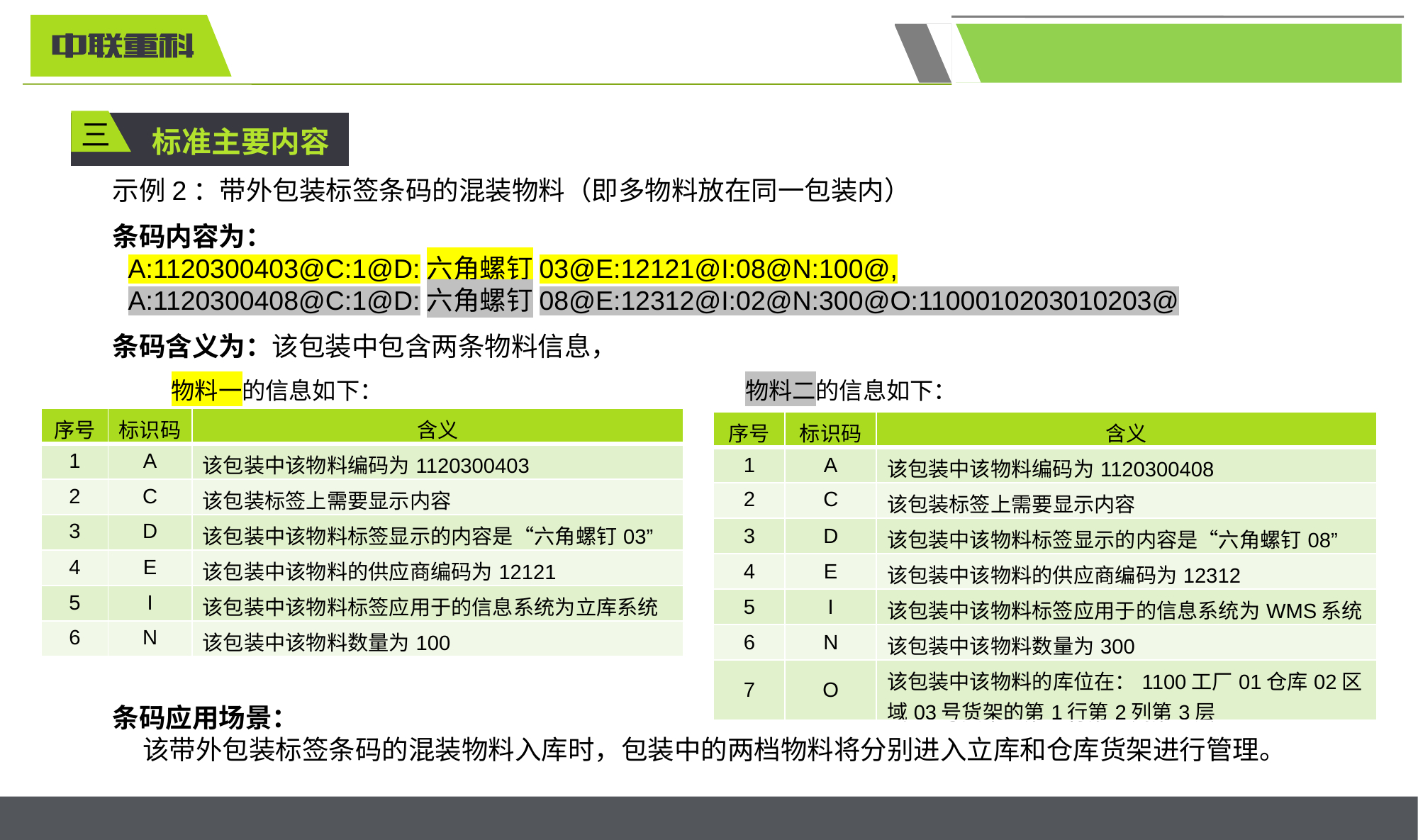

标准主要内容
三

示例2：带外包装标签条码的混装物料（即多物料放在同一包装内）

条码内容为：
A:1120300403@C:1@D:六角螺钉03@E:12121@I:08@N:100@,
A:1120300408@C:1@D:六角螺钉08@E:12312@I:02@N:300@O:1100010203010203@

条码含义为：该包装中包含两条物料信息，

          物料一的信息如下：                                                                    物料二的信息如下：
| 序号 | 标识码 | 含义 |
| --- | --- | --- |
| 1 | A | 该包装中该物料编码为1120300403 |
| 2 | C | 该包装标签上需要显示内容 |
| 3 | D | 该包装中该物料标签显示的内容是“六角螺钉03” |
| 4 | E | 该包装中该物料的供应商编码为12121 |
| 5 | I | 该包装中该物料标签应用于的信息系统为立库系统 |
| 6 | N | 该包装中该物料数量为100 |
| 序号 | 标识码 | 含义 |
| --- | --- | --- |
| 1 | A | 该包装中该物料编码为1120300408 |
| 2 | C | 该包装标签上需要显示内容 |
| 3 | D | 该包装中该物料标签显示的内容是“六角螺钉08” |
| 4 | E | 该包装中该物料的供应商编码为12312 |
| 5 | I | 该包装中该物料标签应用于的信息系统为WMS系统 |
| 6 | N | 该包装中该物料数量为300 |
| 7 | O | 该包装中该物料的库位在：1100工厂01仓库02区域03号货架的第1行第2列第3层 |
条码应用场景：
     该带外包装标签条码的混装物料入库时，包装中的两档物料将分别进入立库和仓库货架进行管理。